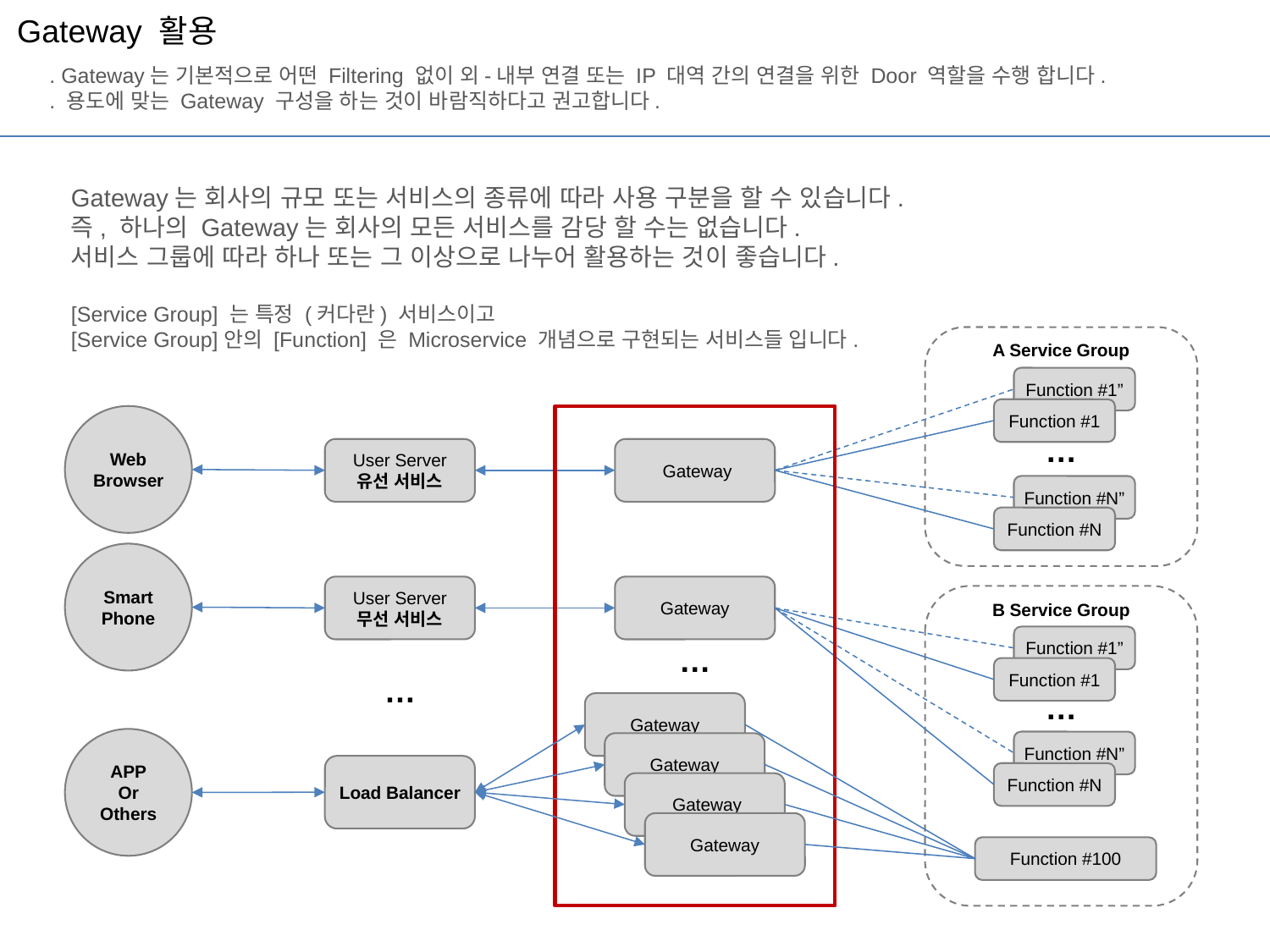

Gateway 활용
. Gateway는 기본적으로 어떤 Filtering 없이 외-내부 연결 또는 IP 대역 간의 연결을 위한 Door 역할을 수행 합니다.
. 용도에 맞는 Gateway 구성을 하는 것이 바람직하다고 권고합니다.
Gateway는 회사의 규모 또는 서비스의 종류에 따라 사용 구분을 할 수 있습니다.
즉, 하나의 Gateway는 회사의 모든 서비스를 감당 할 수는 없습니다.
서비스 그룹에 따라 하나 또는 그 이상으로 나누어 활용하는 것이 좋습니다.

[Service Group] 는 특정 (커다란) 서비스이고
[Service Group]안의 [Function] 은 Microservice 개념으로 구현되는 서비스들 입니다.
A Service Group
Function #1”
Function #1
Web
Browser

…
User Server
유선 서비스
 Gateway
Function #N”
Function #N
Smart
Phone
User Server
무선 서비스
Gateway
B Service Group
Function #1”
…
Function #1
…
…
Gateway
APP
Or
Others
Function #N”
Gateway
Load Balancer
Function #N
 Gateway
Gateway
Function #100